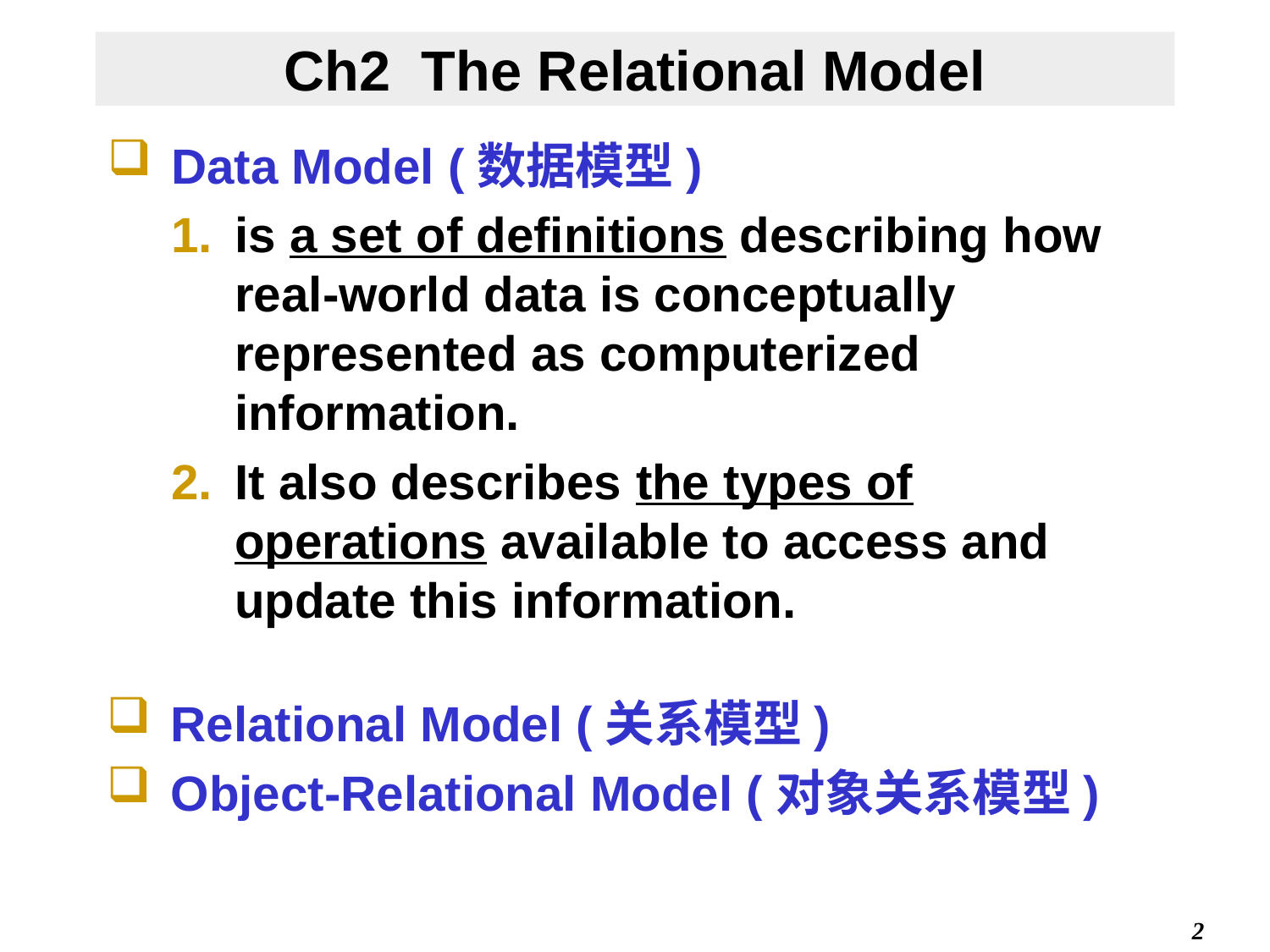

# Ch2  The Relational Model
Data Model (数据模型)
is a set of definitions describing how real-world data is conceptually represented as computerized information.
It also describes the types of operations available to access and update this information.
Relational Model (关系模型)
Object-Relational Model (对象关系模型)

2